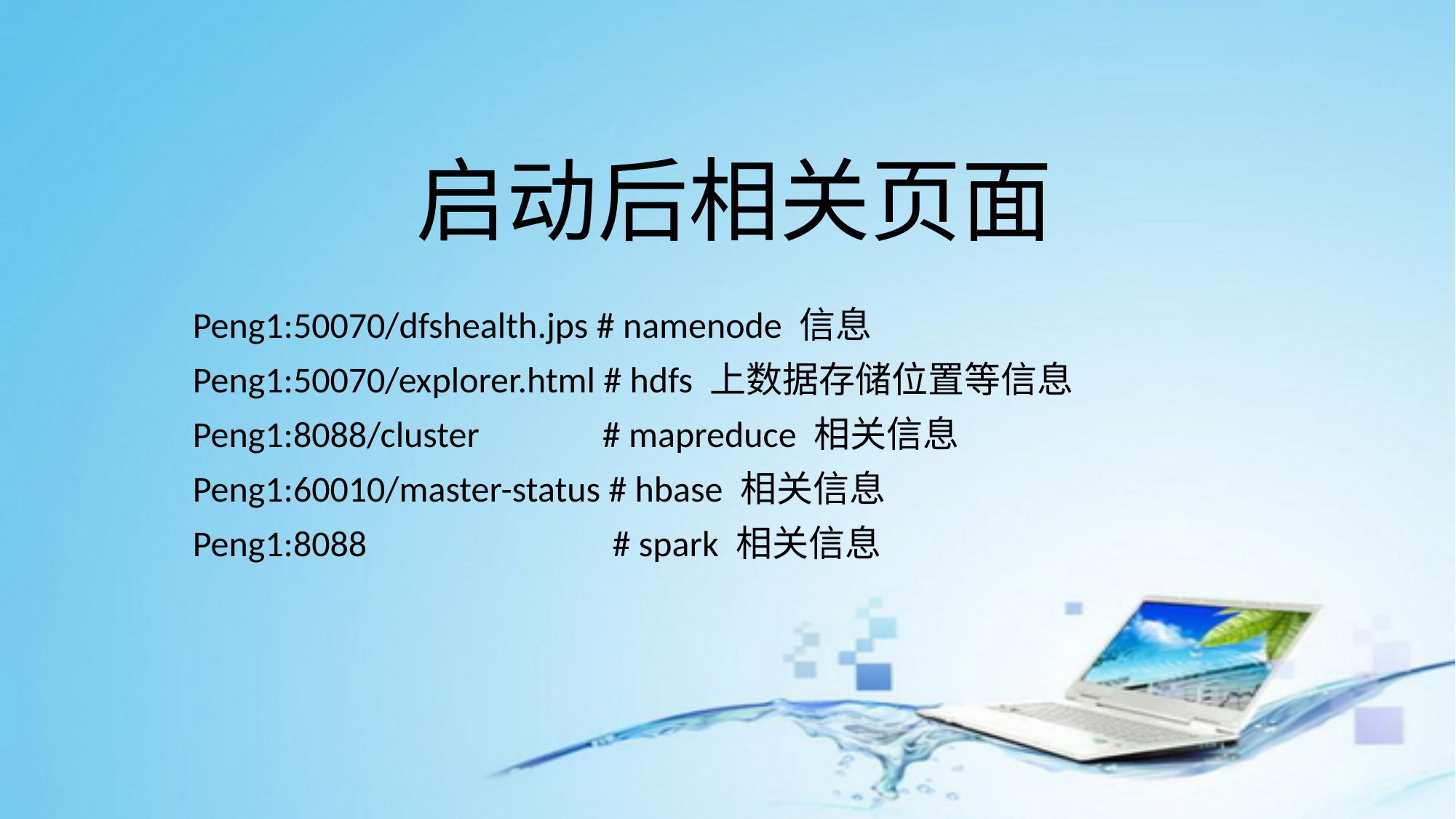

# 启动后相关页面
Peng1:50070/dfshealth.jps # namenode 信息
Peng1:50070/explorer.html # hdfs 上数据存储位置等信息
Peng1:8088/cluster               # mapreduce 相关信息
Peng1:60010/master-status # hbase 相关信息
Peng1:8088                              # spark 相关信息